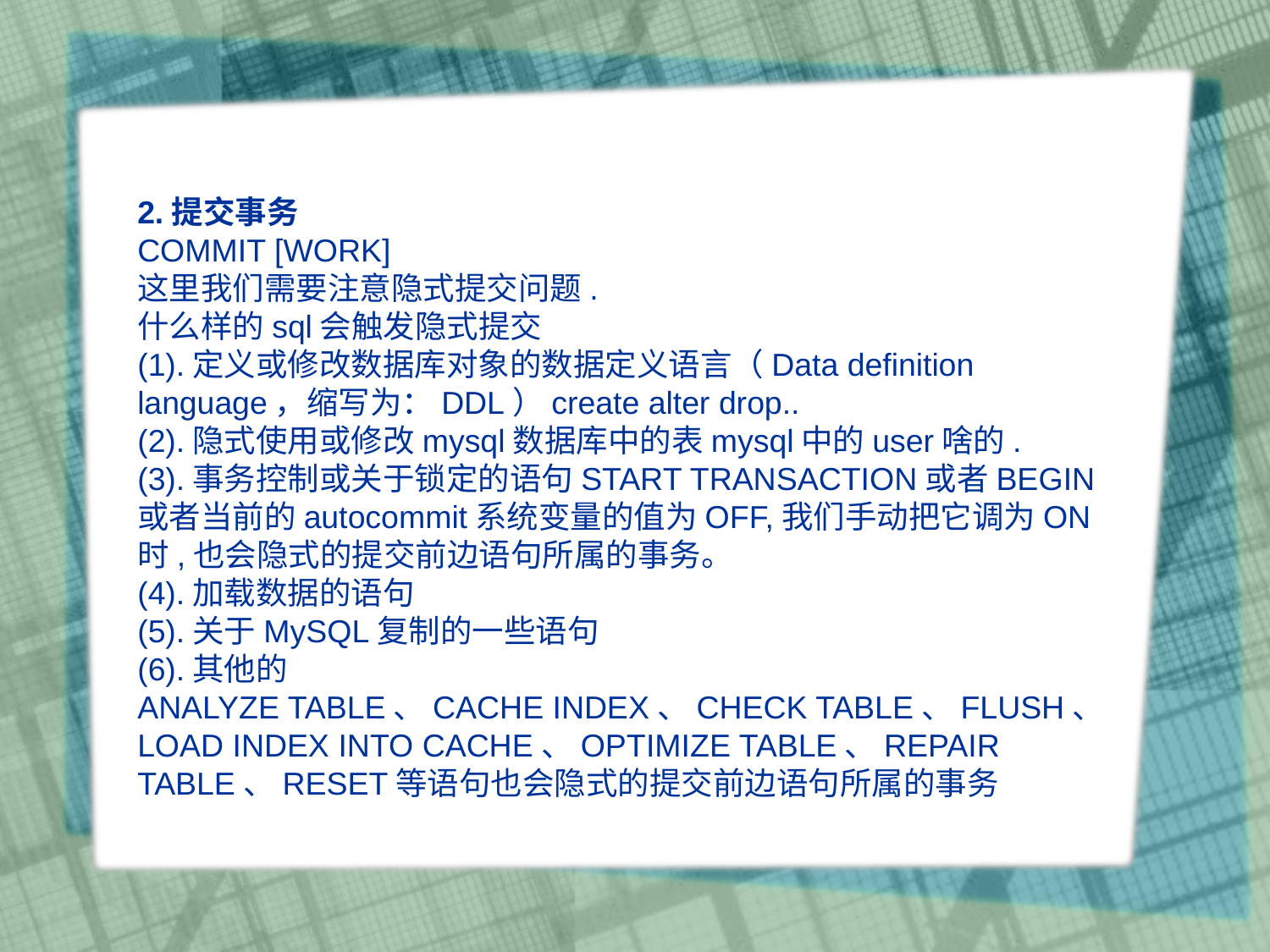

2.提交事务
COMMIT [WORK]
这里我们需要注意隐式提交问题.
什么样的sql会触发隐式提交
(1).定义或修改数据库对象的数据定义语言（Data definition language，缩写为：DDL）create alter drop..
(2).隐式使用或修改mysql数据库中的表mysql中的user啥的.
(3).事务控制或关于锁定的语句START TRANSACTION或者BEGIN
或者当前的autocommit系统变量的值为OFF,我们手动把它调为ON时,也会隐式的提交前边语句所属的事务。
(4).加载数据的语句
(5).关于MySQL复制的一些语句
(6).其他的
ANALYZE TABLE、CACHE INDEX、CHECK TABLE、FLUSH、 LOAD INDEX INTO CACHE、OPTIMIZE TABLE、REPAIR TABLE、RESET等语句也会隐式的提交前边语句所属的事务